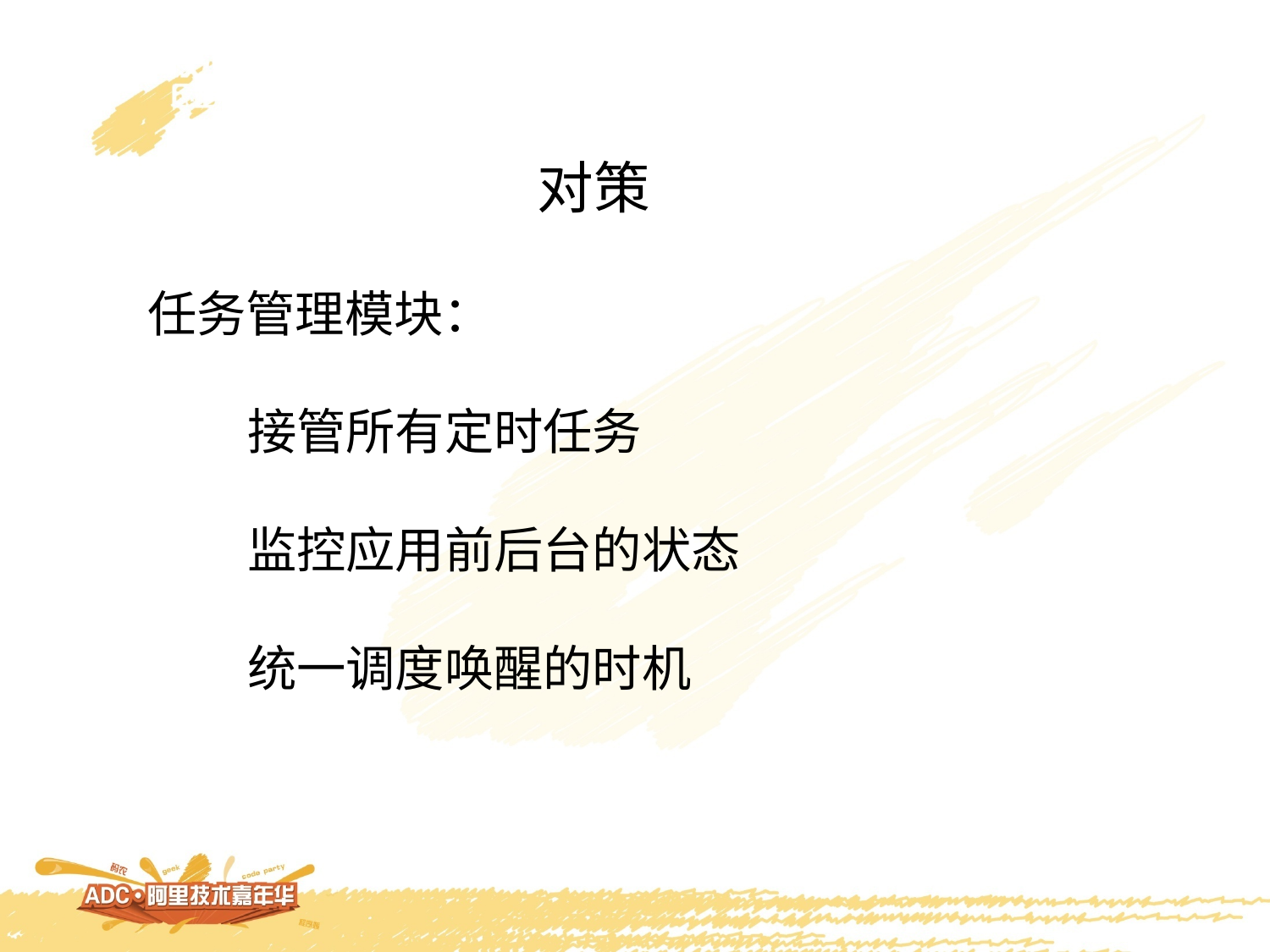

对策
任务管理模块：

        接管所有定时任务

        监控应用前后台的状态

        统一调度唤醒的时机